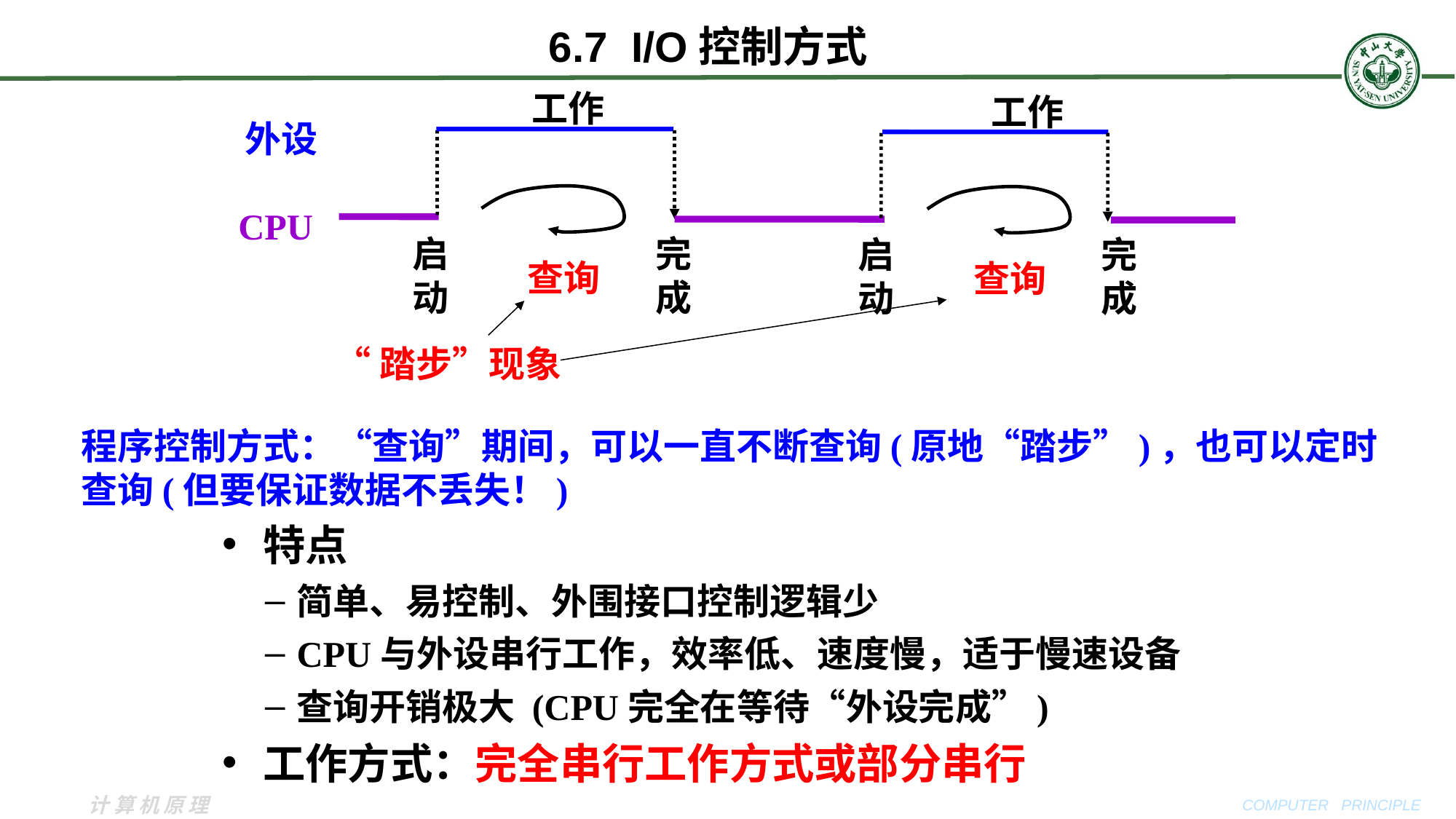

工作
工作
外设

CPU

启动
完成
启动
完成
查询
查询

“踏步”现象
程序控制方式：“查询”期间，可以一直不断查询(原地“踏步”)，也可以定时查询(但要保证数据不丢失！)
特点
简单、易控制、外围接口控制逻辑少
CPU与外设串行工作，效率低、速度慢，适于慢速设备
查询开销极大 (CPU完全在等待“外设完成”)
工作方式：完全串行工作方式或部分串行